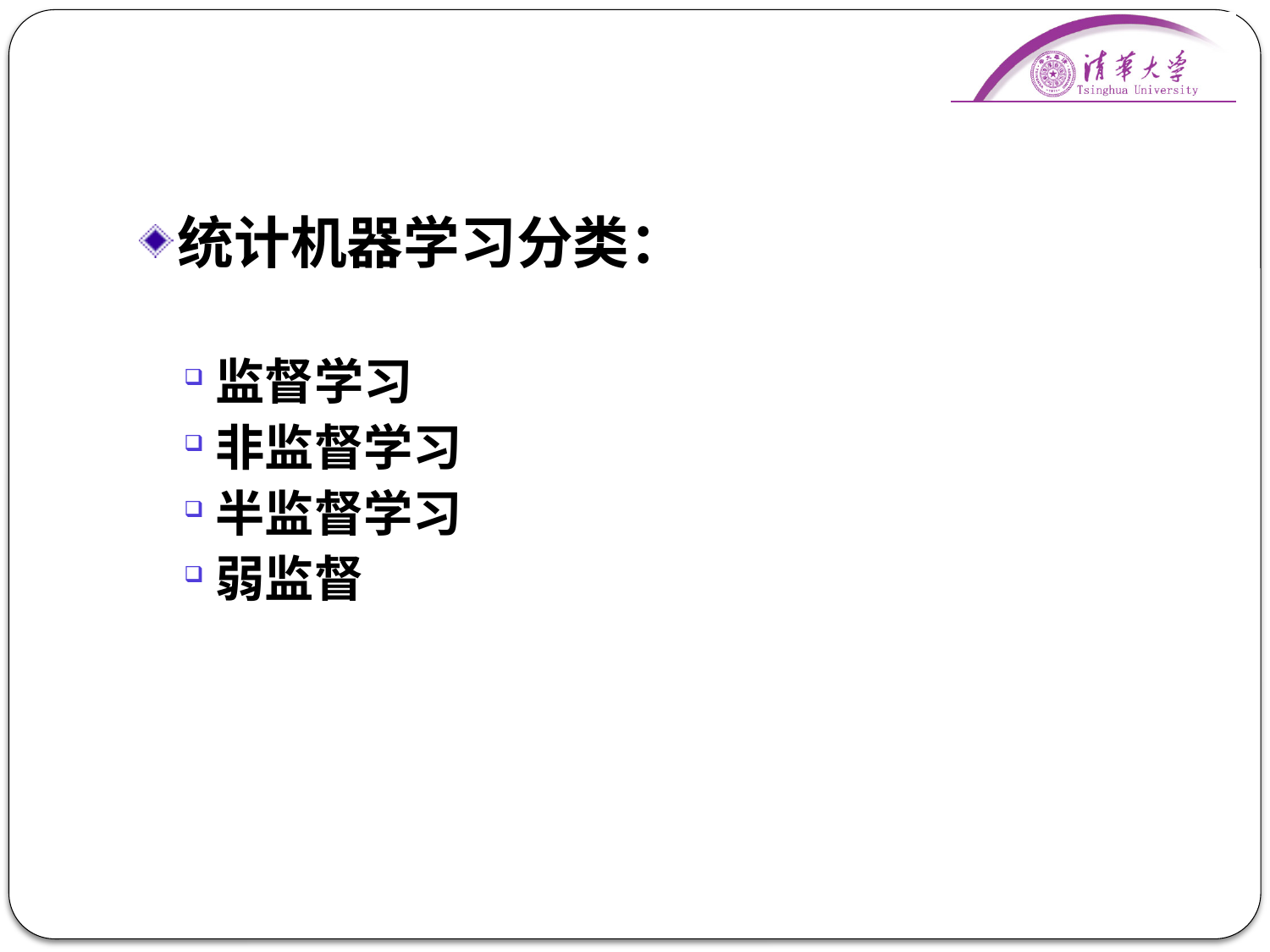

#
统计机器学习分类：

监督学习
非监督学习
半监督学习
弱监督
6